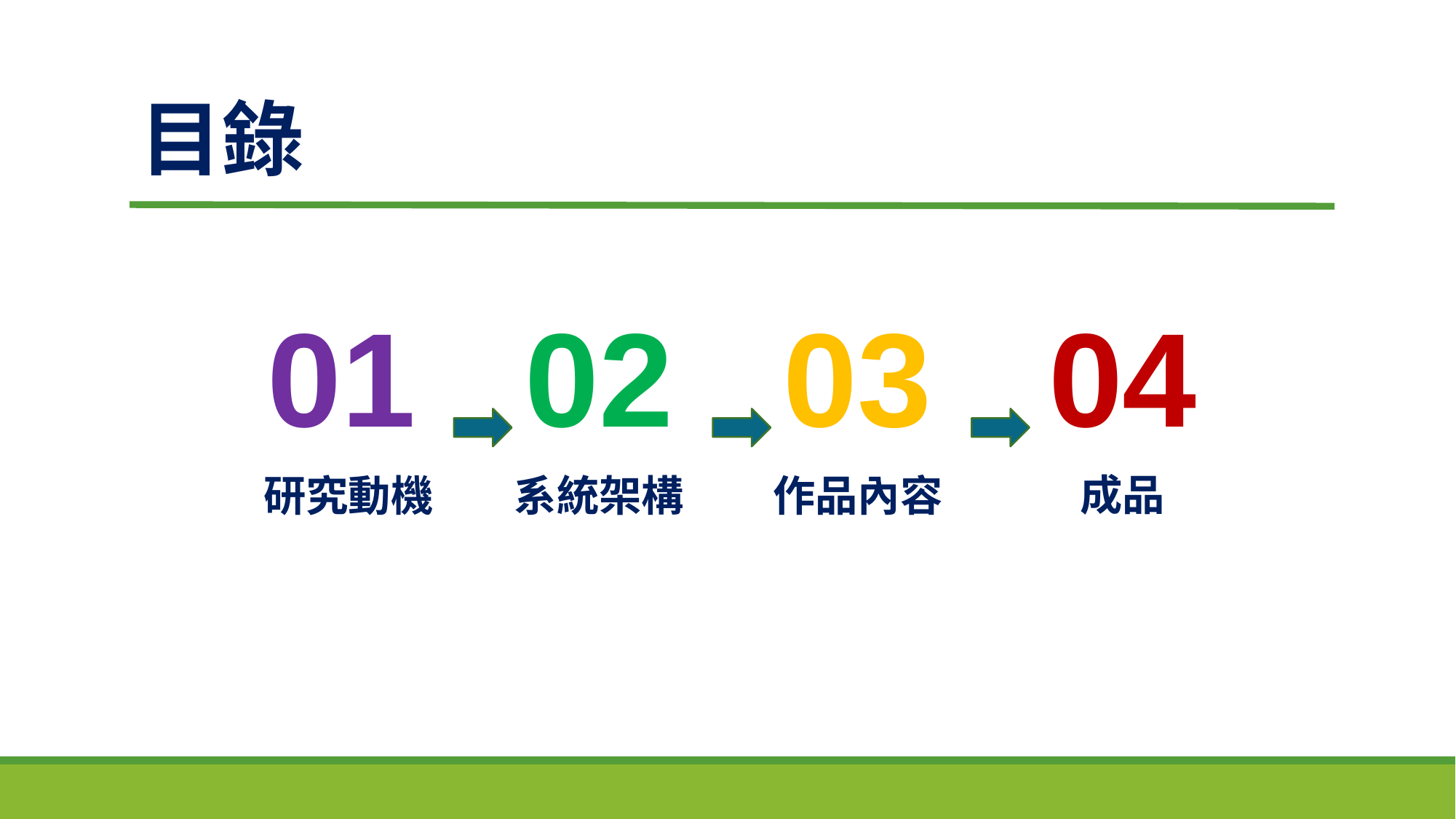

目錄
01
02
03
04

成品
研究動機
系統架構
作品內容